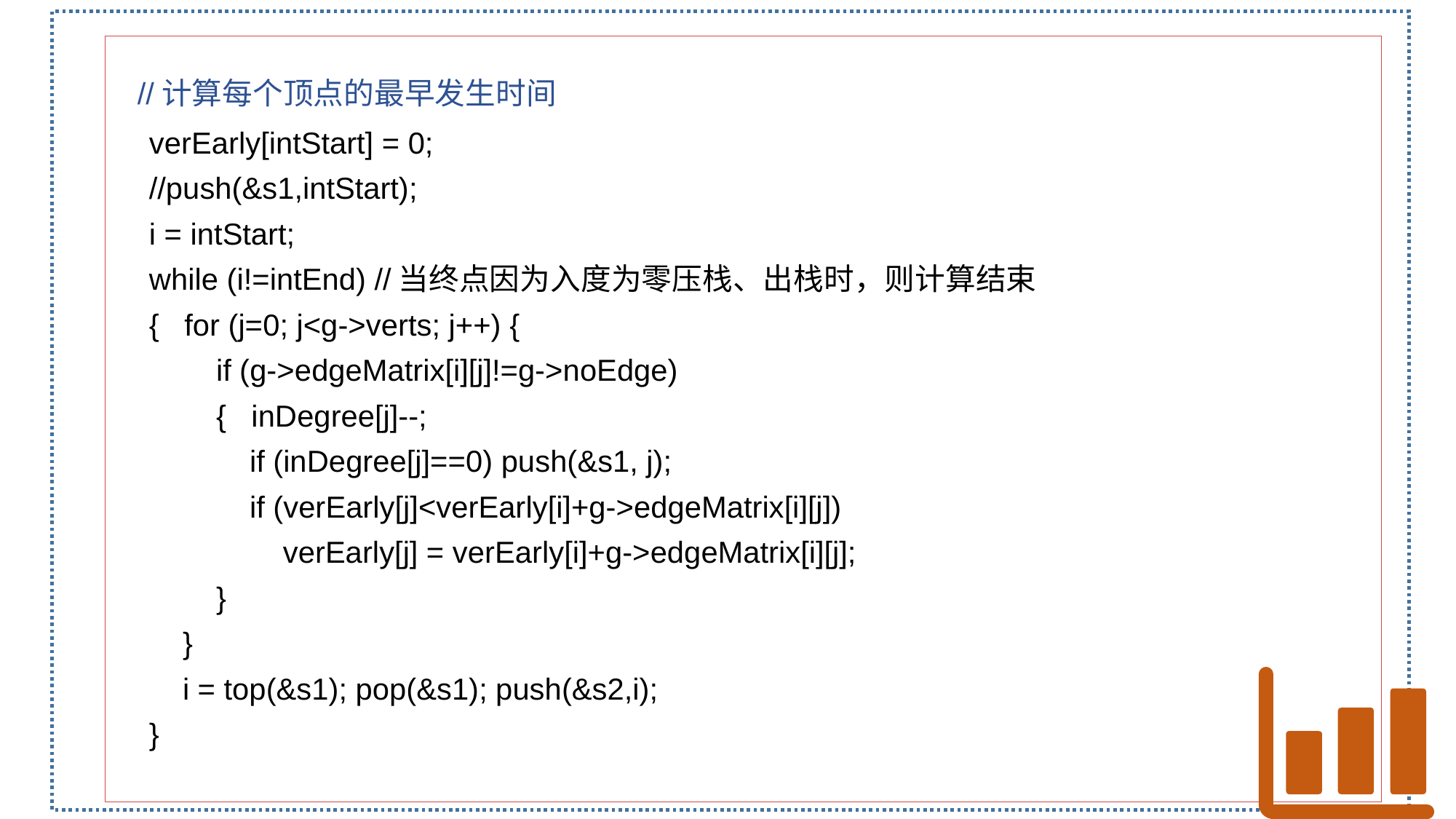

//计算每个顶点的最早发生时间
    verEarly[intStart] = 0;
    //push(&s1,intStart);
    i = intStart;
    while (i!=intEnd) //当终点因为入度为零压栈、出栈时，则计算结束
    {   for (j=0; j<g->verts; j++) {
            if (g->edgeMatrix[i][j]!=g->noEdge)
            {   inDegree[j]--;
                if (inDegree[j]==0) push(&s1, j);
                if (verEarly[j]<verEarly[i]+g->edgeMatrix[i][j])
                    verEarly[j] = verEarly[i]+g->edgeMatrix[i][j];
            }
        }
        i = top(&s1); pop(&s1); push(&s2,i);
    }